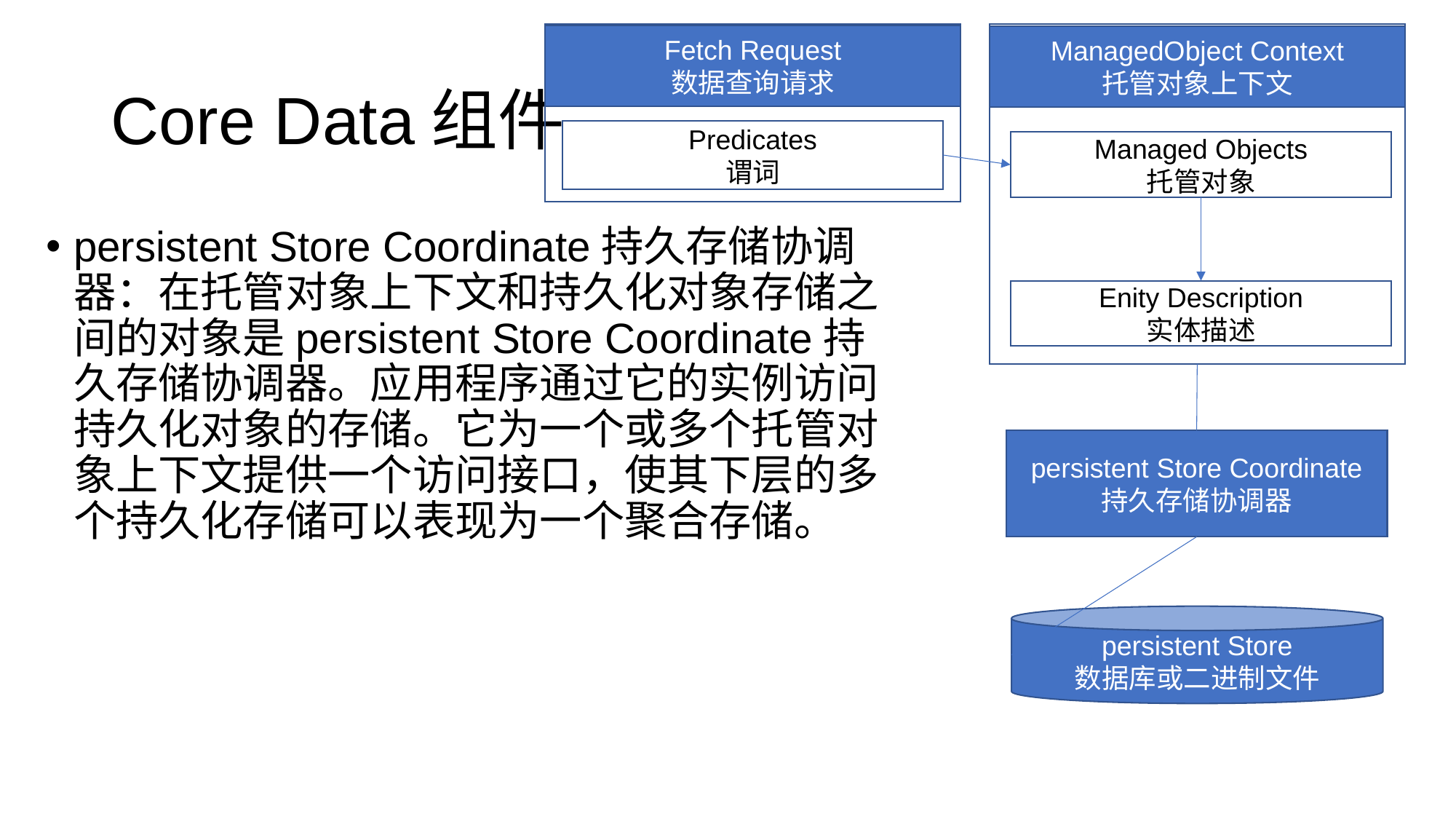

Fetch Request
数据查询请求
Predicates
谓词

ManagedObject Context
托管对象上下文
Managed Objects
托管对象
Enity Description
实体描述
persistent Store Coordinate
持久存储协调器
persistent Store
数据库或二进制文件
# Core Data组件
persistent Store Coordinate持久存储协调器：在托管对象上下文和持久化对象存储之间的对象是persistent Store Coordinate持久存储协调器。应用程序通过它的实例访问持久化对象的存储。它为一个或多个托管对象上下文提供一个访问接口，使其下层的多个持久化存储可以表现为一个聚合存储。